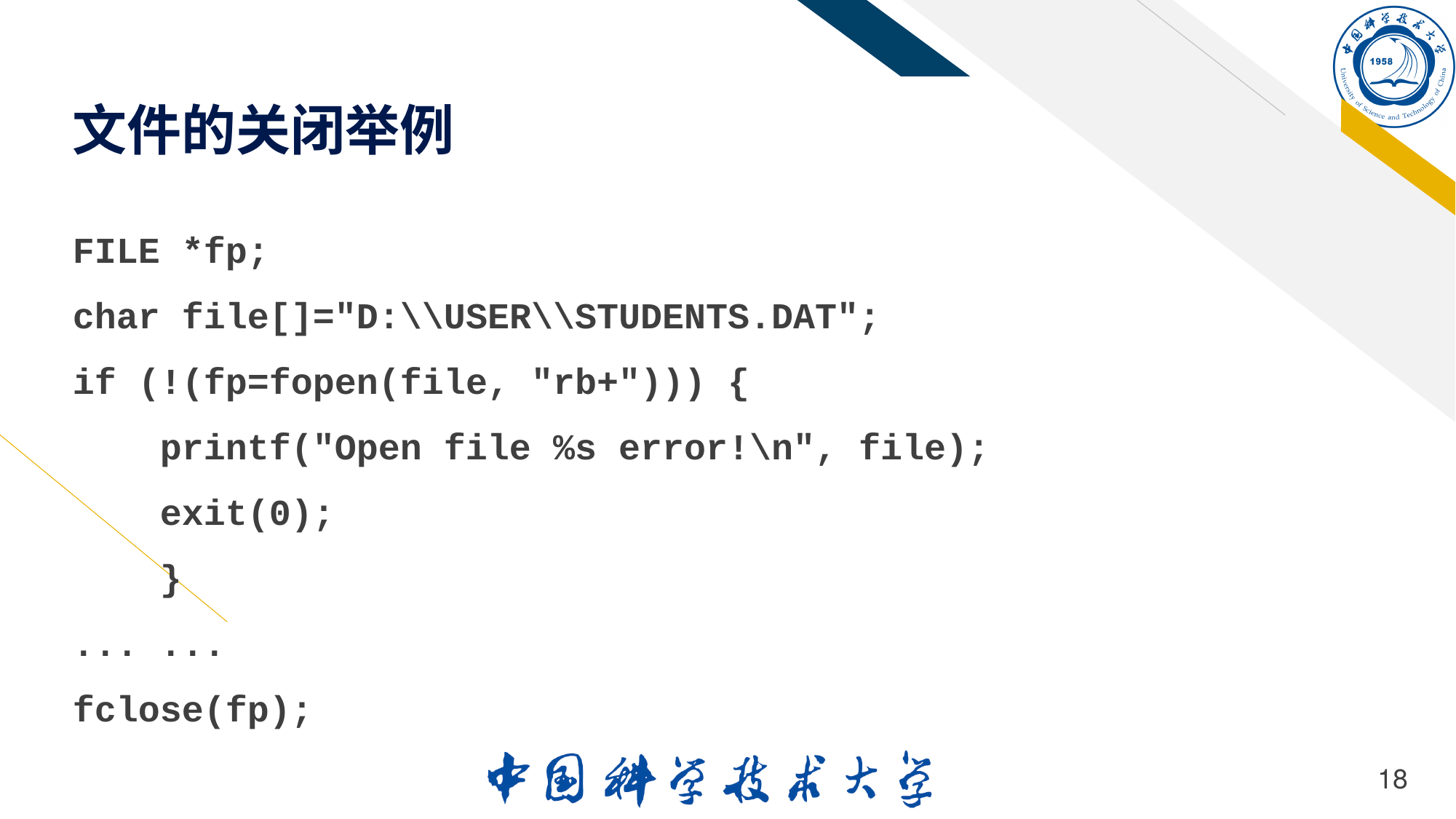

# 文件的关闭举例
FILE *fp;
char file[]="D:\\USER\\STUDENTS.DAT";
if (!(fp=fopen(file, "rb+"))) {
    printf("Open file %s error!\n", file);
    exit(0);
    }
... ...
fclose(fp);

18